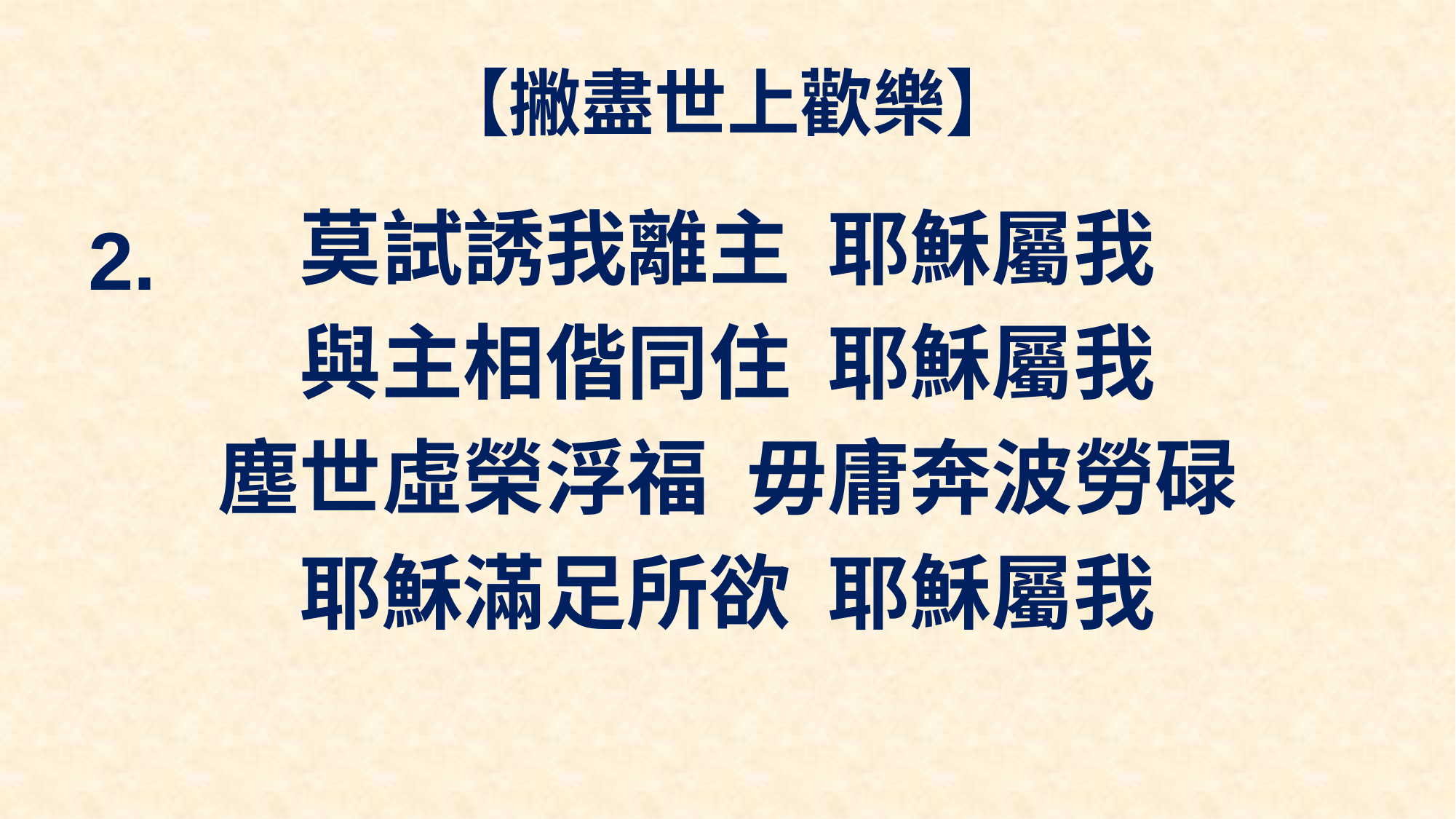

# 【撇盡世上歡樂】
莫試誘我離主  耶穌屬我
與主相偕同住  耶穌屬我
塵世虛榮浮福  毋庸奔波勞碌
耶穌滿足所欲  耶穌屬我
2.